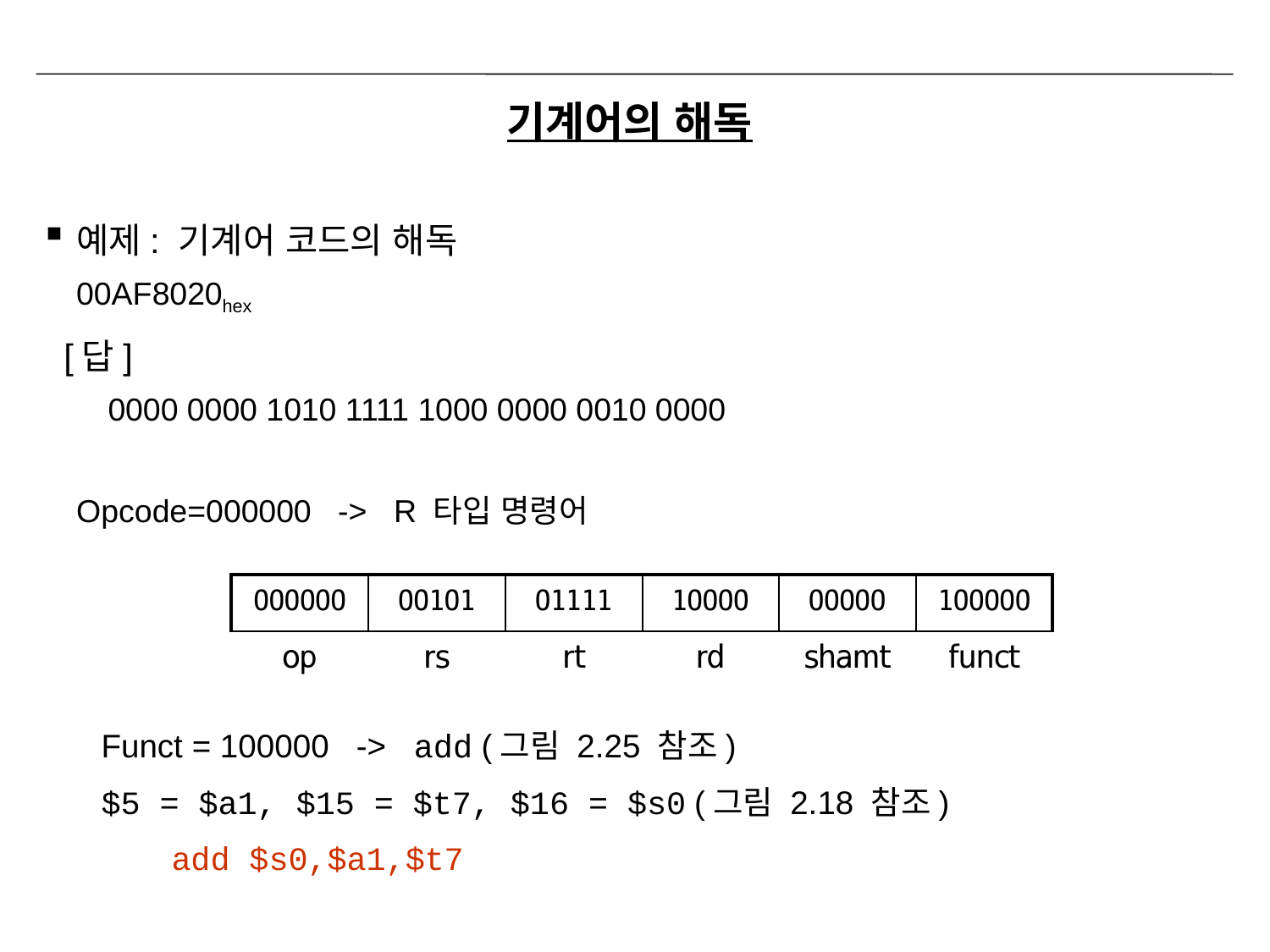

# 기계어의 해독
예제: 기계어 코드의 해독
00AF8020hex
  [답]
	0000 0000 1010 1111 1000 0000 0010 0000

Opcode=000000   ->   R 타입 명령어

Funct = 100000   ->   add (그림 2.25 참조)
$5 = $a1, $15 = $t7, $16 = $s0 (그림 2.18 참조)
	add $s0,$a1,$t7
| 000000 | 00101 | 01111 | 10000 | 00000 | 100000 |
| --- | --- | --- | --- | --- | --- |
| op | rs | rt | rd | shamt | funct |